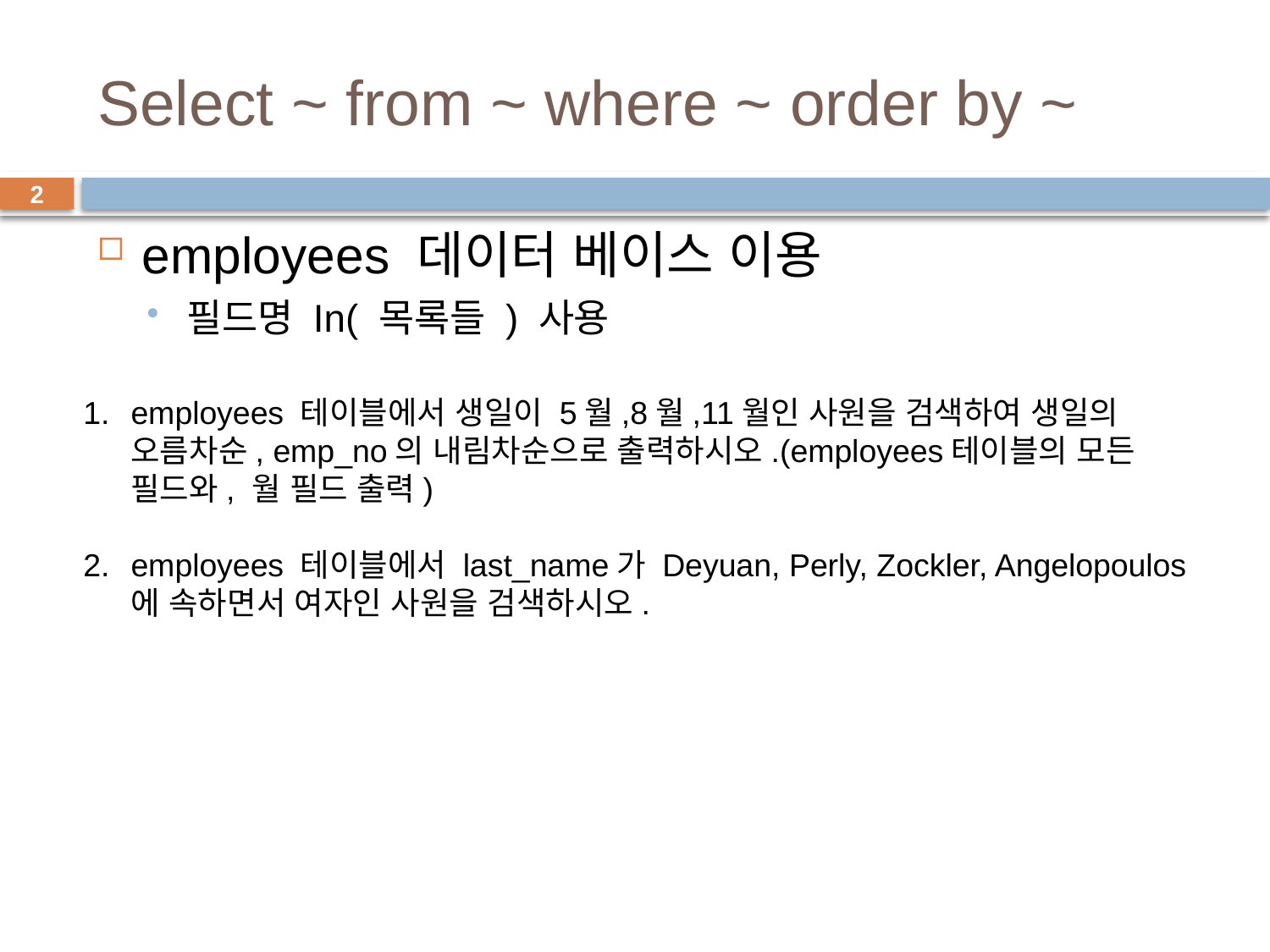

# Select ~ from ~ where ~ order by ~
2
employees 데이터 베이스 이용
필드명 In( 목록들 ) 사용

employees 테이블에서 생일이 5월,8월,11월인 사원을 검색하여 생일의 오름차순, emp_no의 내림차순으로 출력하시오.(employees테이블의 모든 필드와, 월 필드 출력)

employees 테이블에서 last_name가 Deyuan, Perly, Zockler, Angelopoulos 에 속하면서 여자인 사원을 검색하시오.